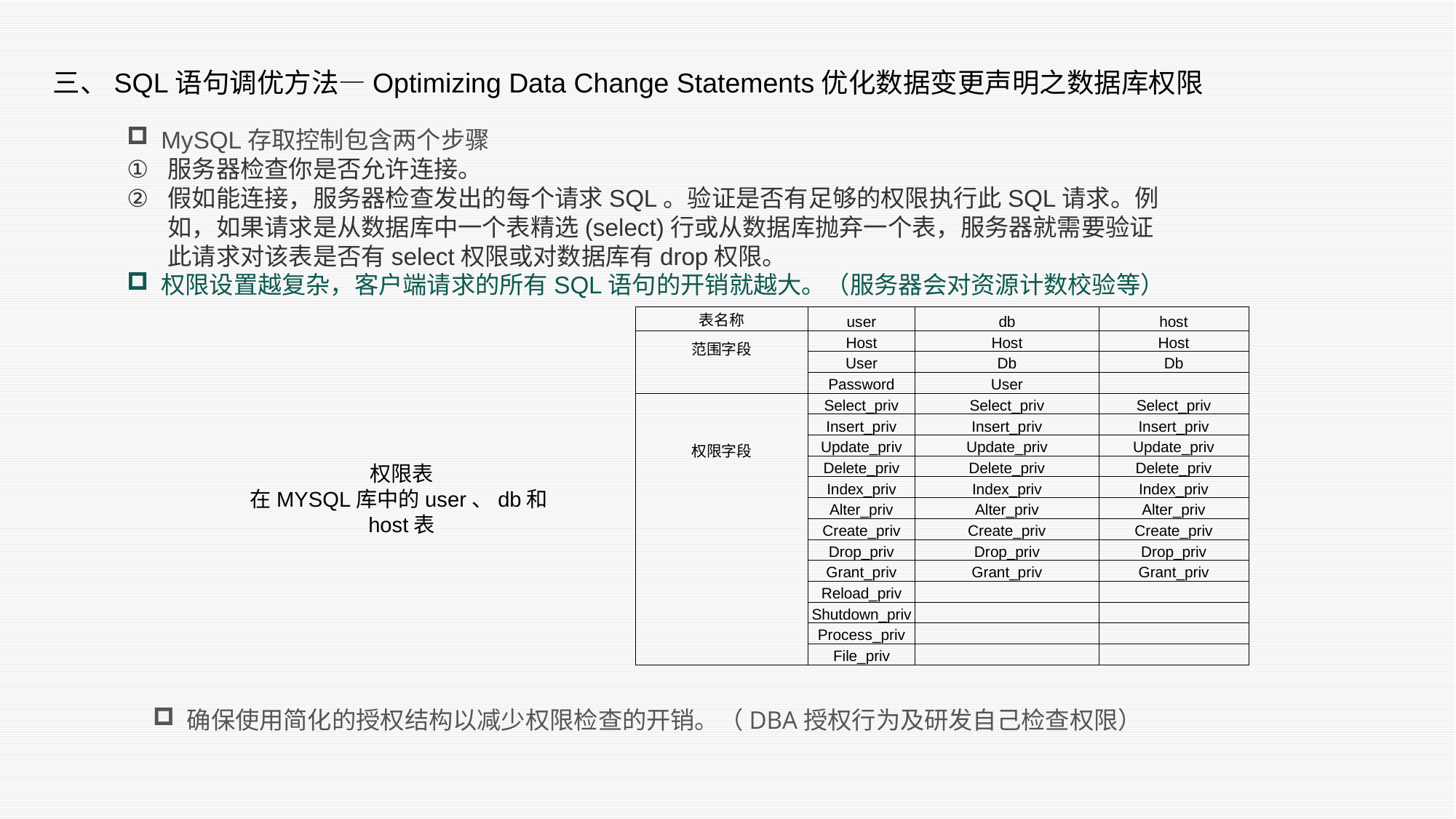

三、SQL语句调优方法—Optimizing Data Change Statements优化数据变更声明之数据库权限
MySQL存取控制包含两个步骤
服务器检查你是否允许连接。
假如能连接，服务器检查发出的每个请求SQL。验证是否有足够的权限执行此SQL请求。例如，如果请求是从数据库中一个表精选(select)行或从数据库抛弃一个表，服务器就需要验证此请求对该表是否有select权限或对数据库有drop权限。
权限设置越复杂，客户端请求的所有SQL语句的开销就越大。（服务器会对资源计数校验等）
| 表名称 | user | db | host |
| --- | --- | --- | --- |
| 范围字段 | Host | Host | Host |
|  | User | Db | Db |
|  | Password | User |  |
| 权限字段 | Select\_priv | Select\_priv | Select\_priv |
|  | Insert\_priv | Insert\_priv | Insert\_priv |
|  | Update\_priv | Update\_priv | Update\_priv |
|  | Delete\_priv | Delete\_priv | Delete\_priv |
|  | Index\_priv | Index\_priv | Index\_priv |
|  | Alter\_priv | Alter\_priv | Alter\_priv |
|  | Create\_priv | Create\_priv | Create\_priv |
|  | Drop\_priv | Drop\_priv | Drop\_priv |
|  | Grant\_priv | Grant\_priv | Grant\_priv |
|  | Reload\_priv |  |  |
|  | Shutdown\_priv |  |  |
|  | Process\_priv |  |  |
|  | File\_priv |  |  |
权限表
在MYSQL库中的user、db和host表
确保使用简化的授权结构以减少权限检查的开销。（DBA授权行为及研发自己检查权限）